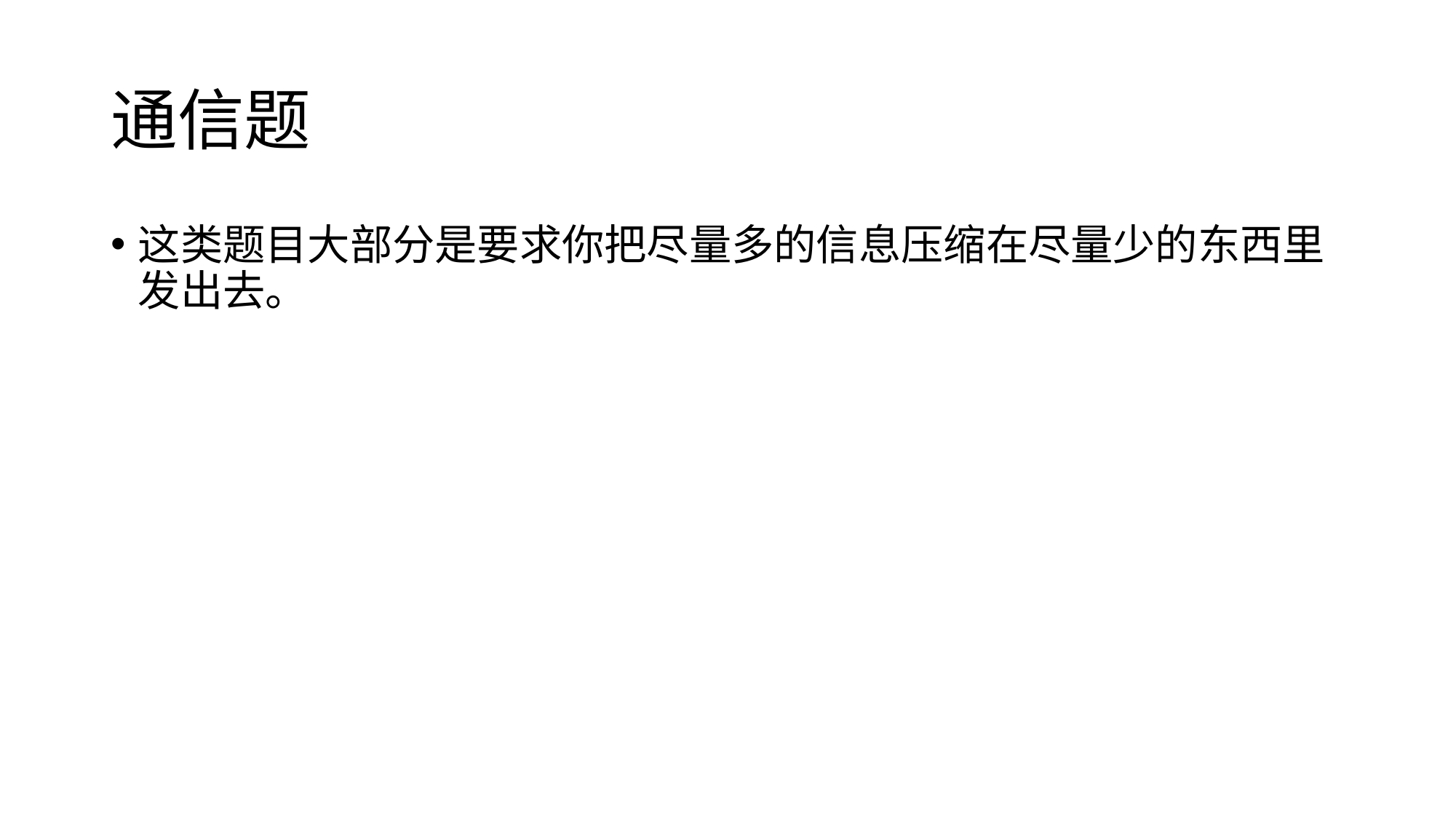

# 通信题
这类题目大部分是要求你把尽量多的信息压缩在尽量少的东西里发出去。